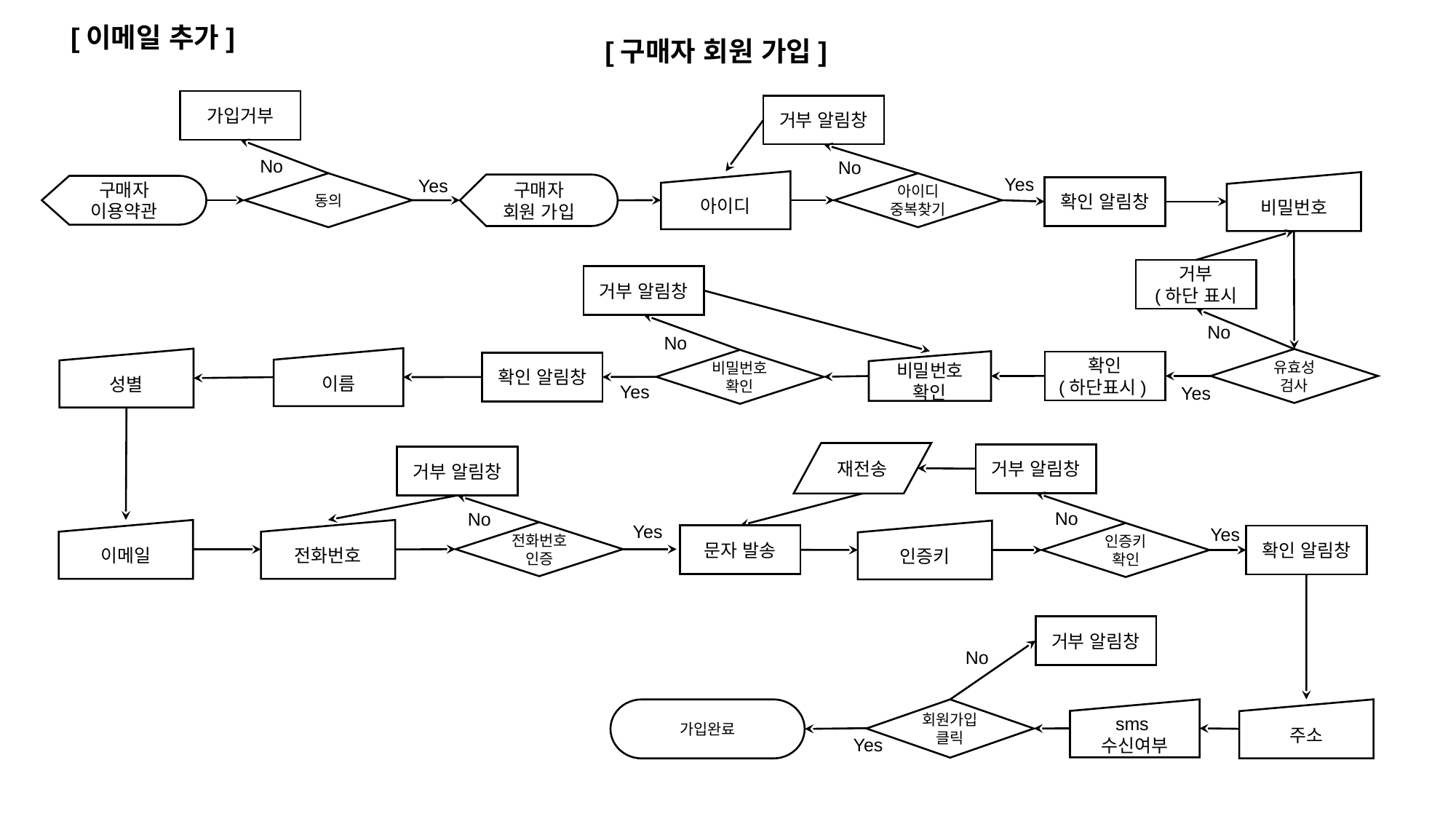

[이메일 추가]
[구매자 회원 가입]
가입거부
거부 알림창
No
No
Yes
Yes
아이디
비밀번호
아이디
중복찾기
동의
구매자
회원 가입
구매자
이용약관
확인 알림창
거부
(하단 표시
거부 알림창
No
No
이름
성별
유효성
검사
비밀번호
확인
비밀번호
확인
확인
(하단표시)
확인 알림창
Yes
Yes
재전송
거부 알림창
거부 알림창
No
No
Yes
Yes
이메일
전화번호
인증키
전화번호인증
인증키
확인
문자 발송
확인 알림창
거부 알림창
No
가입완료
회원가입
클릭
주소
sms
수신여부
Yes